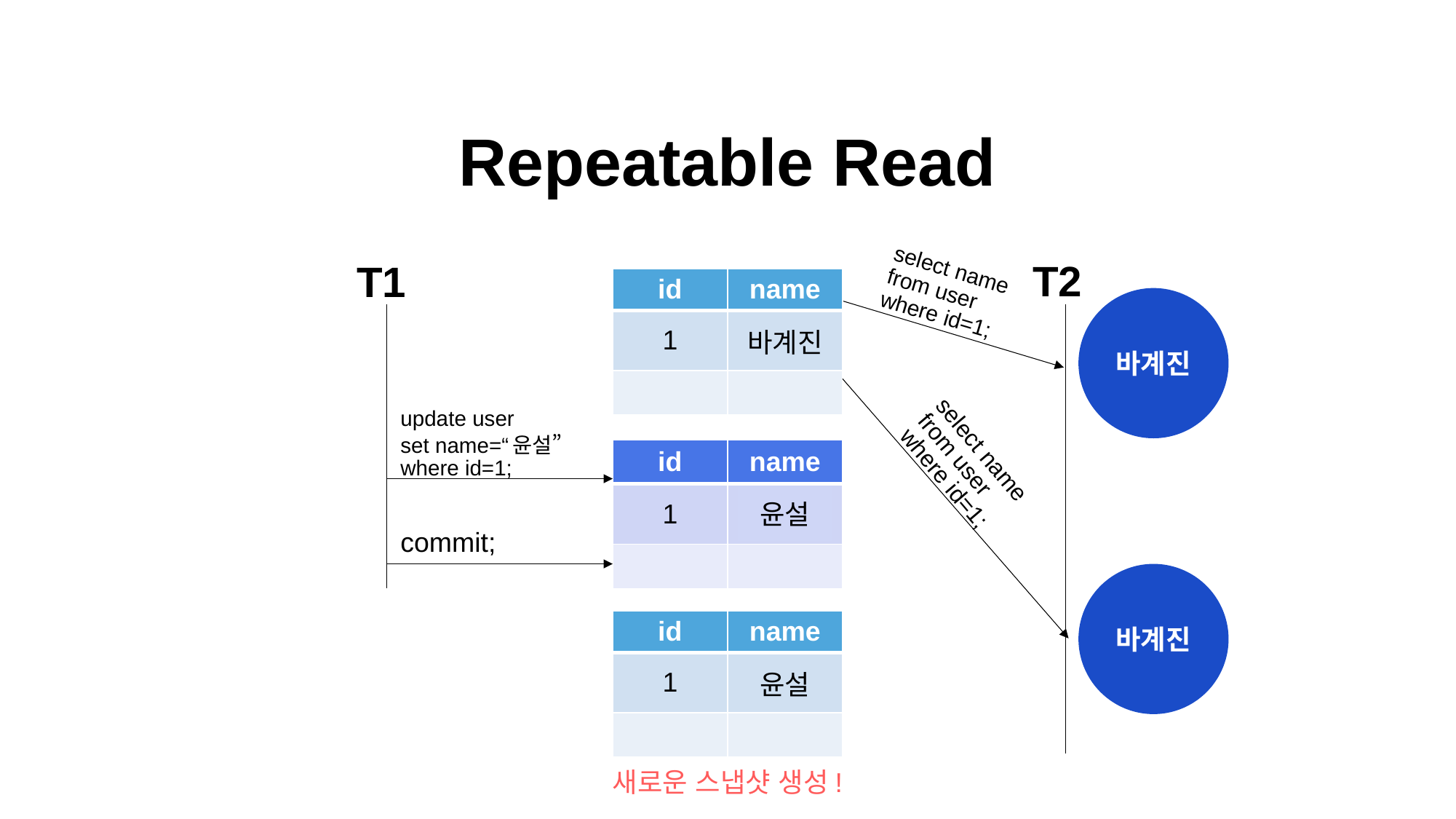

Repeatable Read
T2
T1
select name
from user
where id=1;
| id | name |
| --- | --- |
| 1 | 바계진 |
|  |  |
바계진
update user
set name=“윤설”
where id=1;
| id | name |
| --- | --- |
| 1 | 바계진 |
|  |  |
select name
from user
where id=1;
윤설
commit;
바계진
| id | name |
| --- | --- |
| 1 | 윤설 |
|  |  |
새로운 스냅샷 생성!